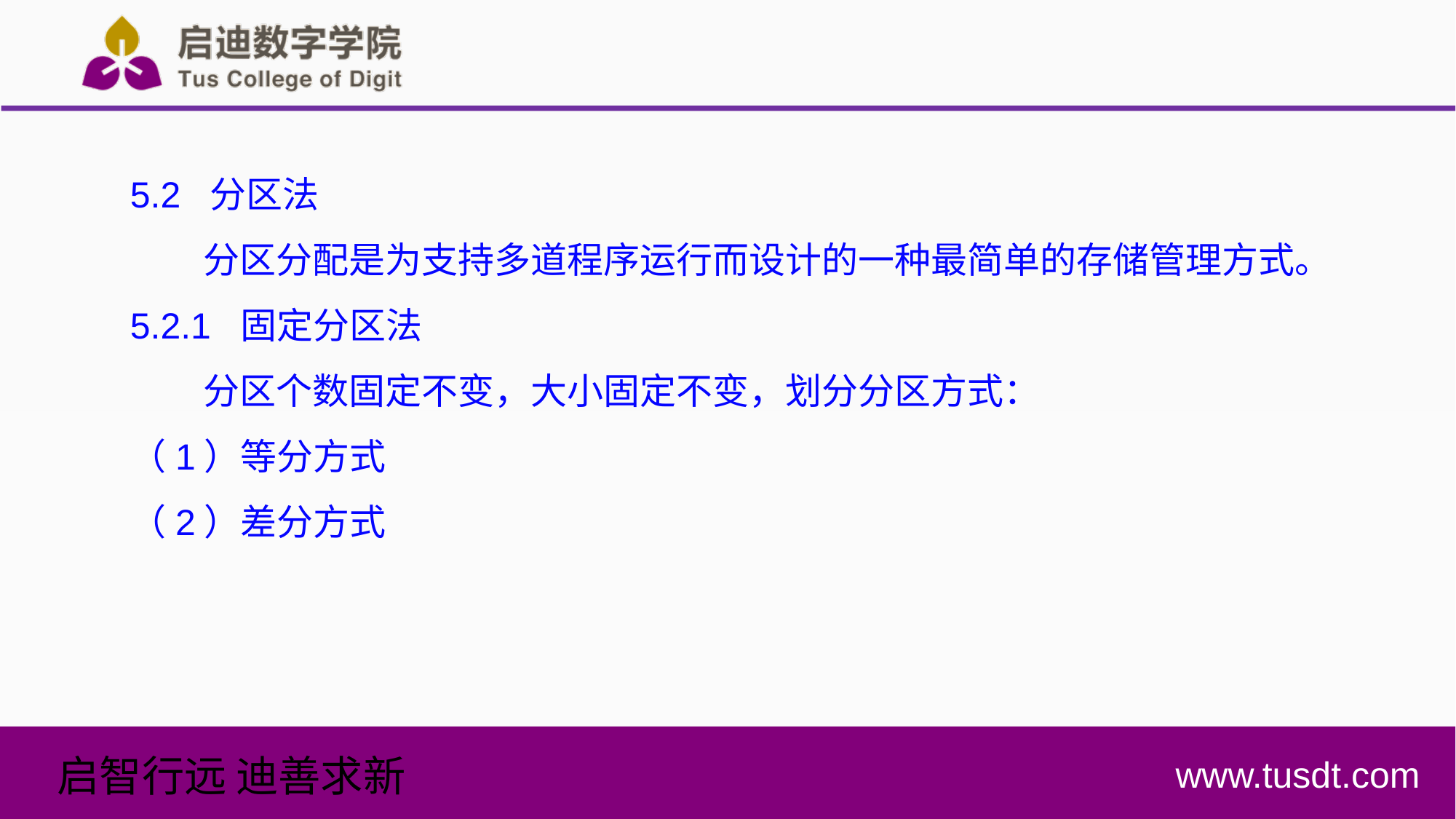

5.2  分区法
分区分配是为支持多道程序运行而设计的一种最简单的存储管理方式。
5.2.1  固定分区法
分区个数固定不变，大小固定不变，划分分区方式：
（1）等分方式
（2）差分方式